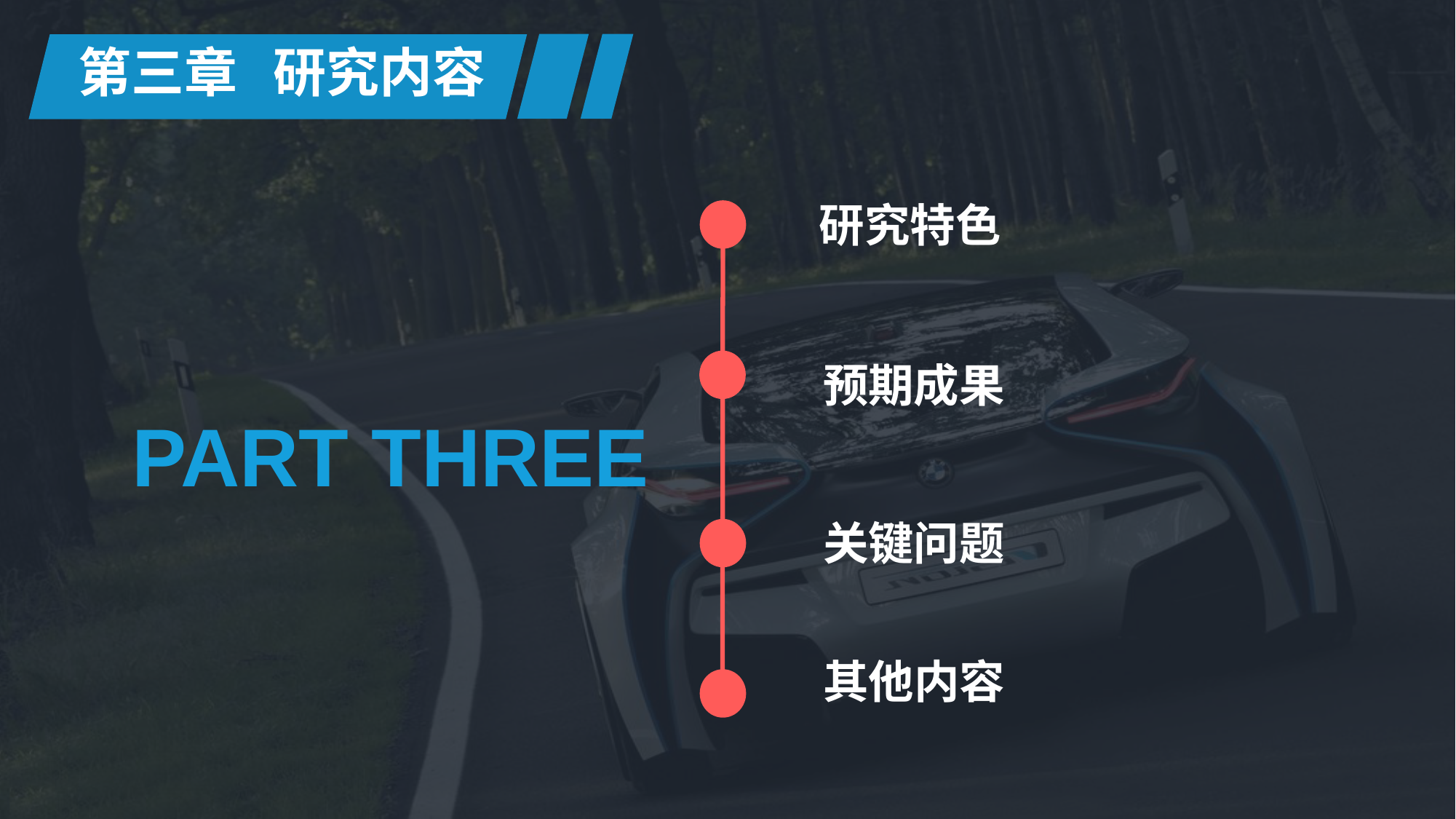

第三章   研究内容

研究特色

预期成果

PART THREE
关键问题
其他内容